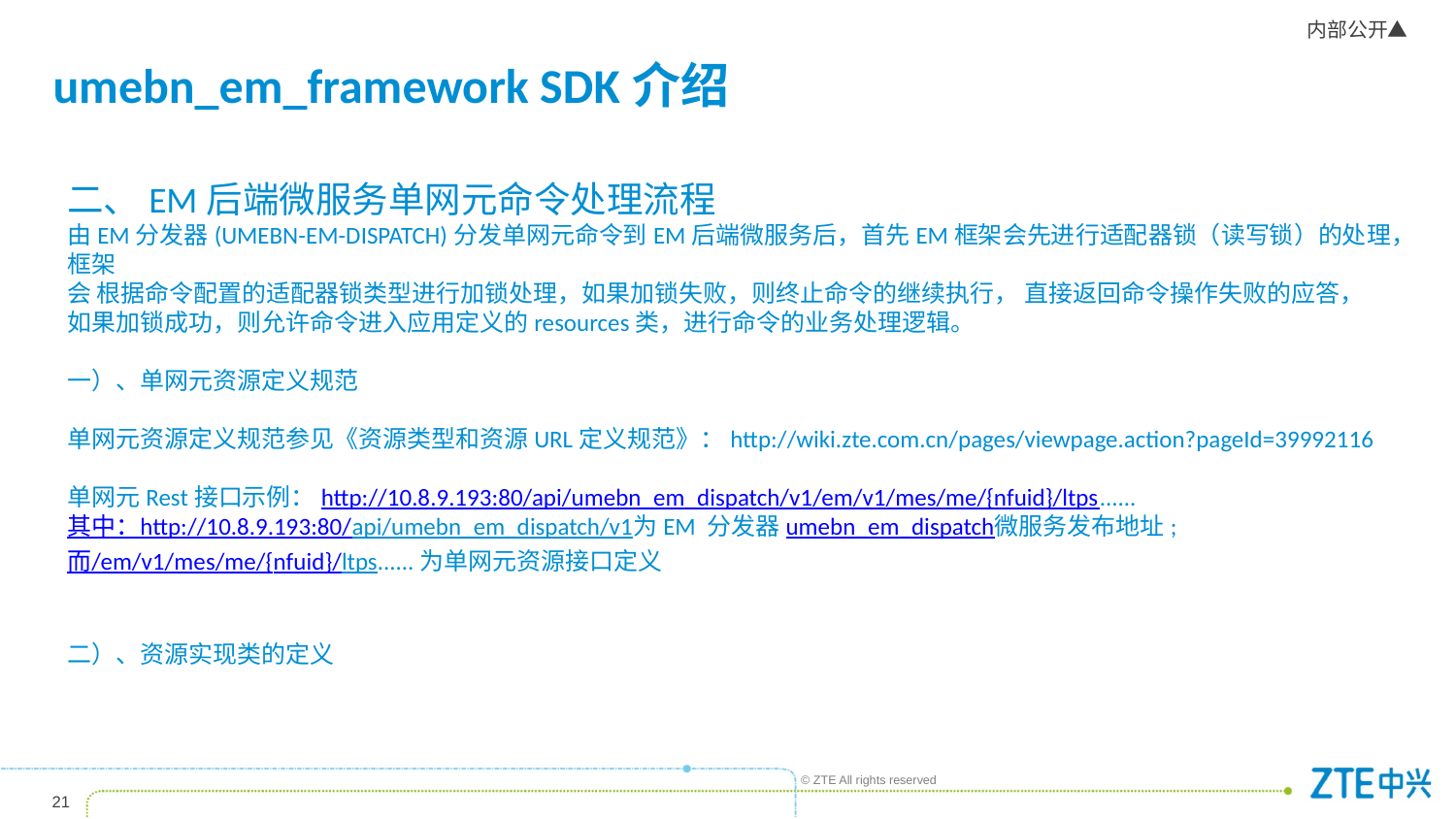

# umebn_em_framework SDK介绍
二、EM后端微服务单网元命令处理流程
由EM分发器(UMEBN-EM-DISPATCH)分发单网元命令到EM后端微服务后，首先EM框架会先进行适配器锁（读写锁）的处理，框架
会 根据命令配置的适配器锁类型进行加锁处理，如果加锁失败，则终止命令的继续执行， 直接返回命令操作失败的应答，
如果加锁成功，则允许命令进入应用定义的resources类，进行命令的业务处理逻辑。

一）、单网元资源定义规范

单网元资源定义规范参见《资源类型和资源URL定义规范》：http://wiki.zte.com.cn/pages/viewpage.action?pageId=39992116

单网元Rest接口示例：http://10.8.9.193:80/api/umebn_em_dispatch/v1/em/v1/mes/me/{nfuid}/ltps......
其中：http://10.8.9.193:80/api/umebn_em_dispatch/v1为EM 分发器umebn_em_dispatch微服务发布地址;
而/em/v1/mes/me/{nfuid}/ltps......为单网元资源接口定义

二）、资源实现类的定义